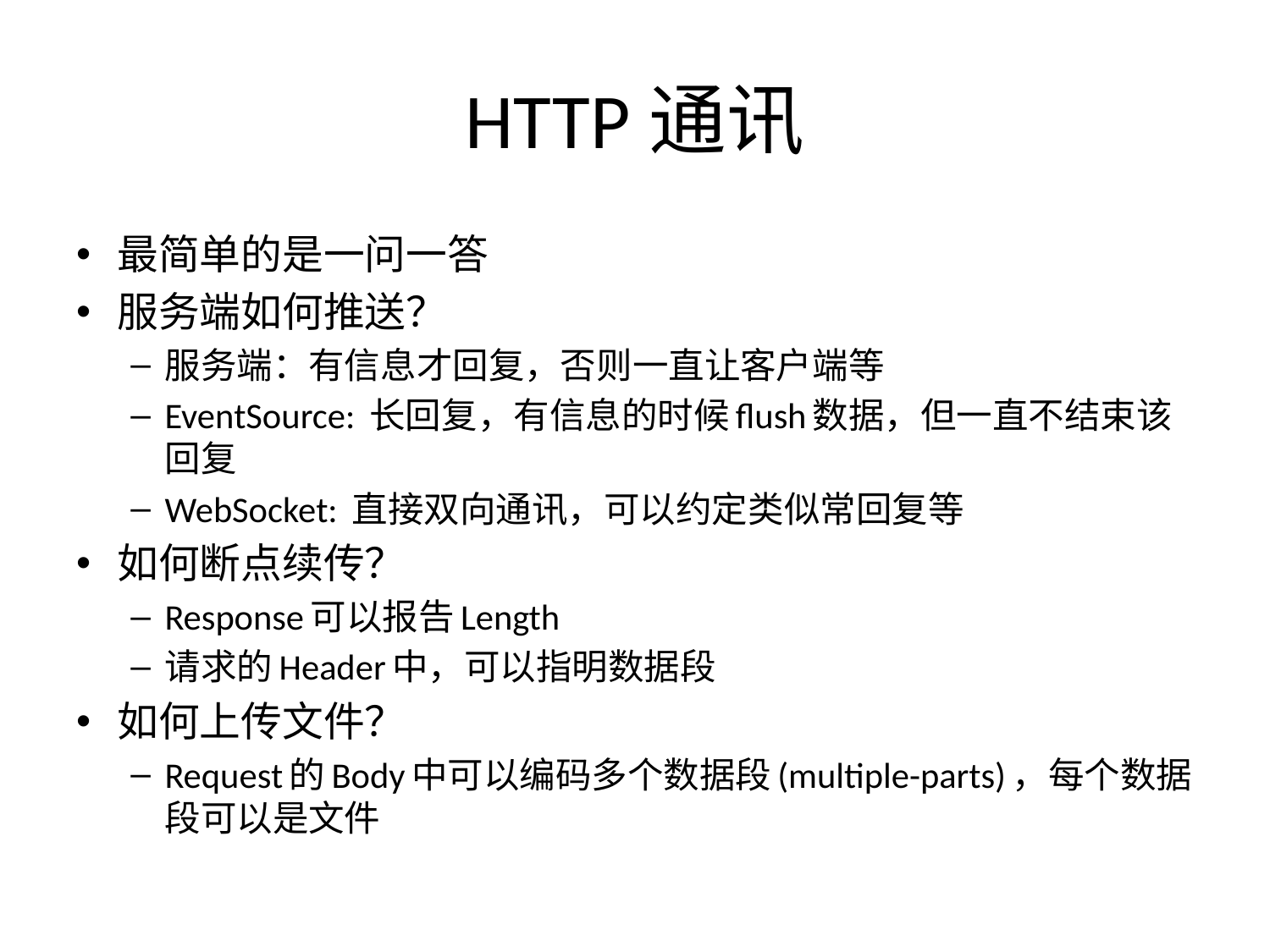

# HTTP通讯
最简单的是一问一答
服务端如何推送？
服务端：有信息才回复，否则一直让客户端等
EventSource: 长回复，有信息的时候flush数据，但一直不结束该回复
WebSocket: 直接双向通讯，可以约定类似常回复等
如何断点续传？
Response可以报告Length
请求的Header中，可以指明数据段
如何上传文件？
Request的Body中可以编码多个数据段(multiple-parts)，每个数据段可以是文件